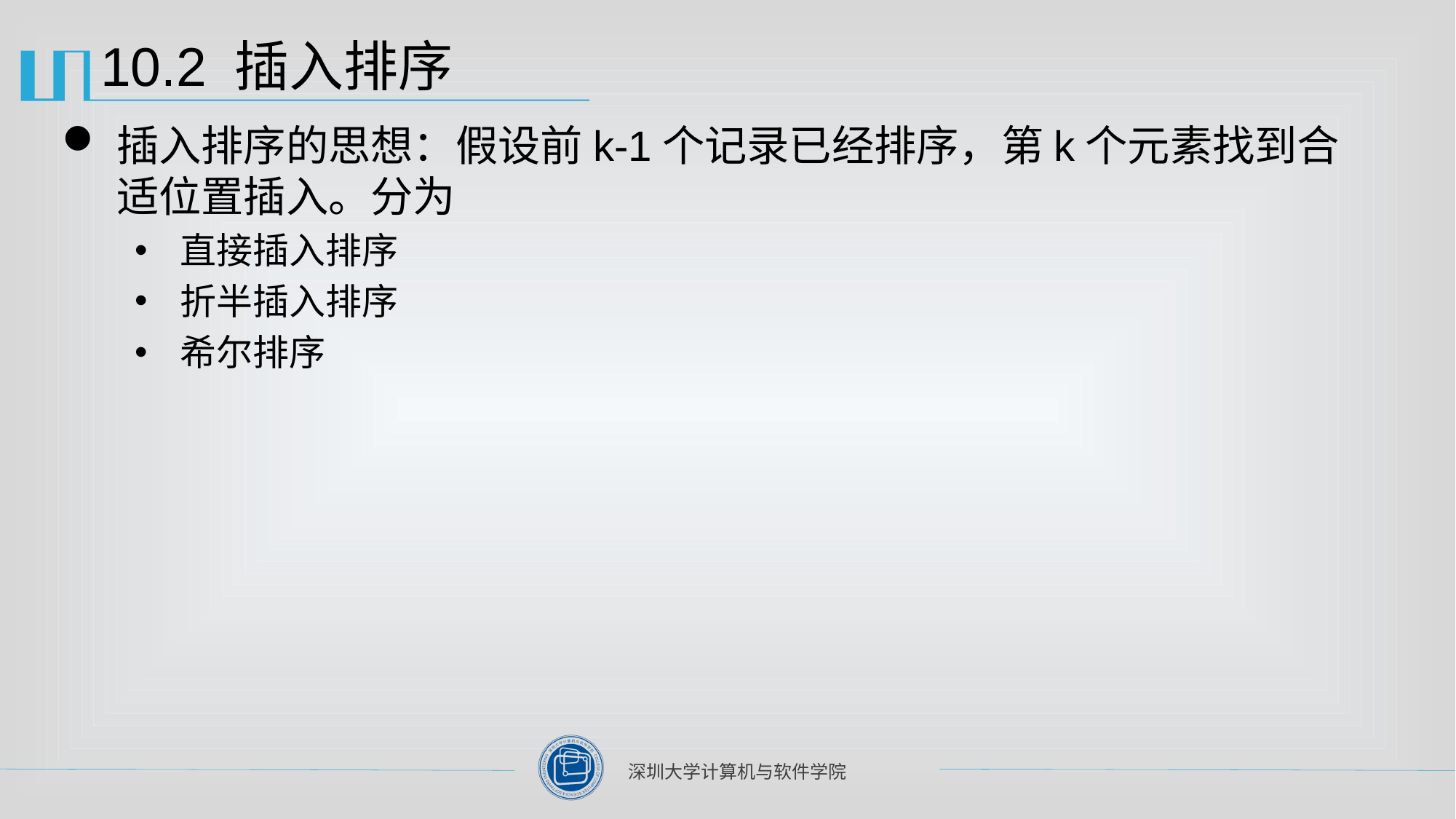

# 10.2 插入排序
插入排序的思想：假设前k-1个记录已经排序，第k个元素找到合适位置插入。分为
直接插入排序
折半插入排序
希尔排序
10